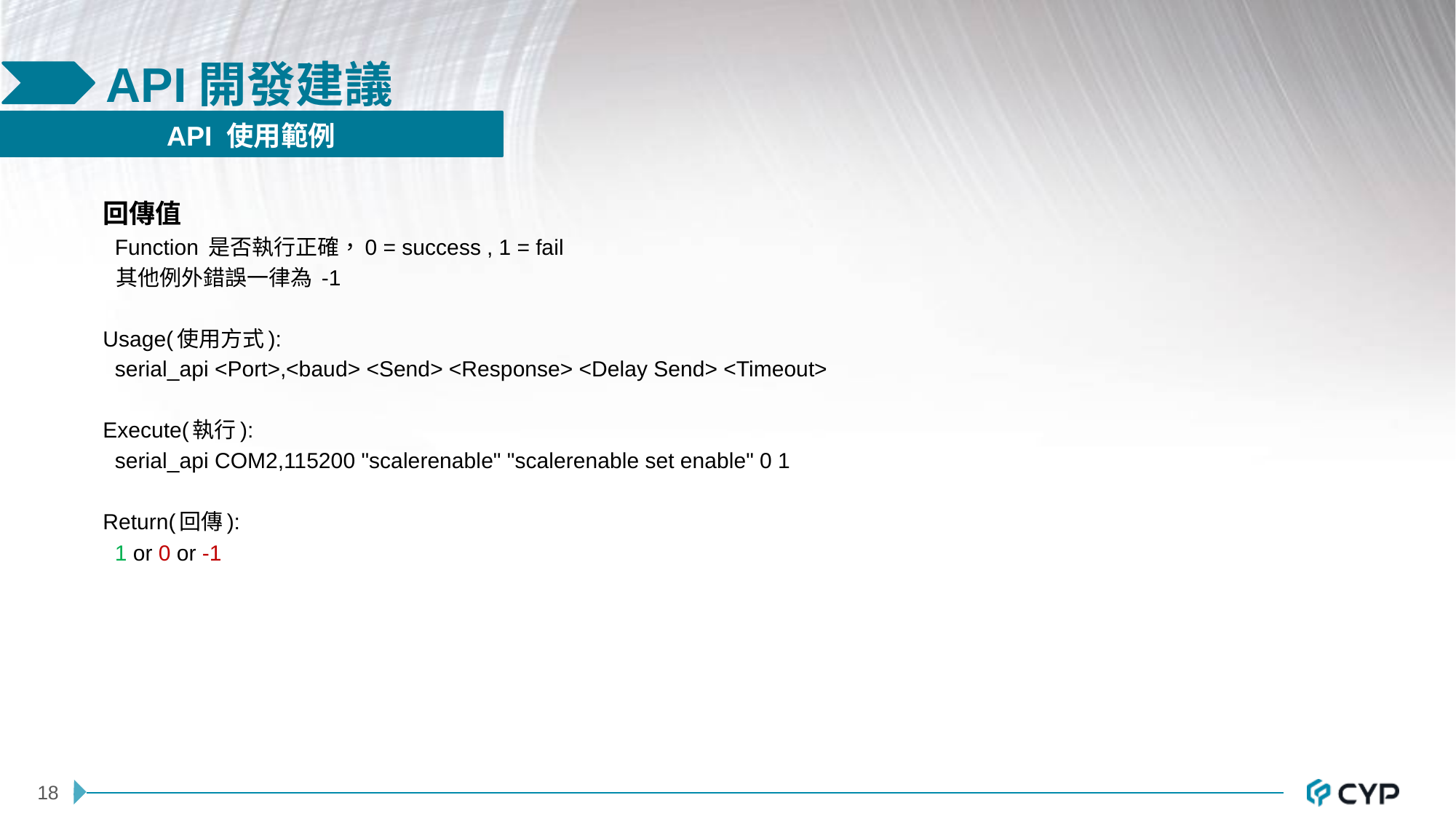

# API開發建議
API 使用範例
回傳值
  Function 是否執行正確，0 = success , 1 = fail
  其他例外錯誤一律為 -1

Usage(使用方式):
  serial_api <Port>,<baud> <Send> <Response> <Delay Send> <Timeout>

Execute(執行):
  serial_api COM2,115200 "scalerenable" "scalerenable set enable" 0 1

Return(回傳):
  1 or 0 or -1